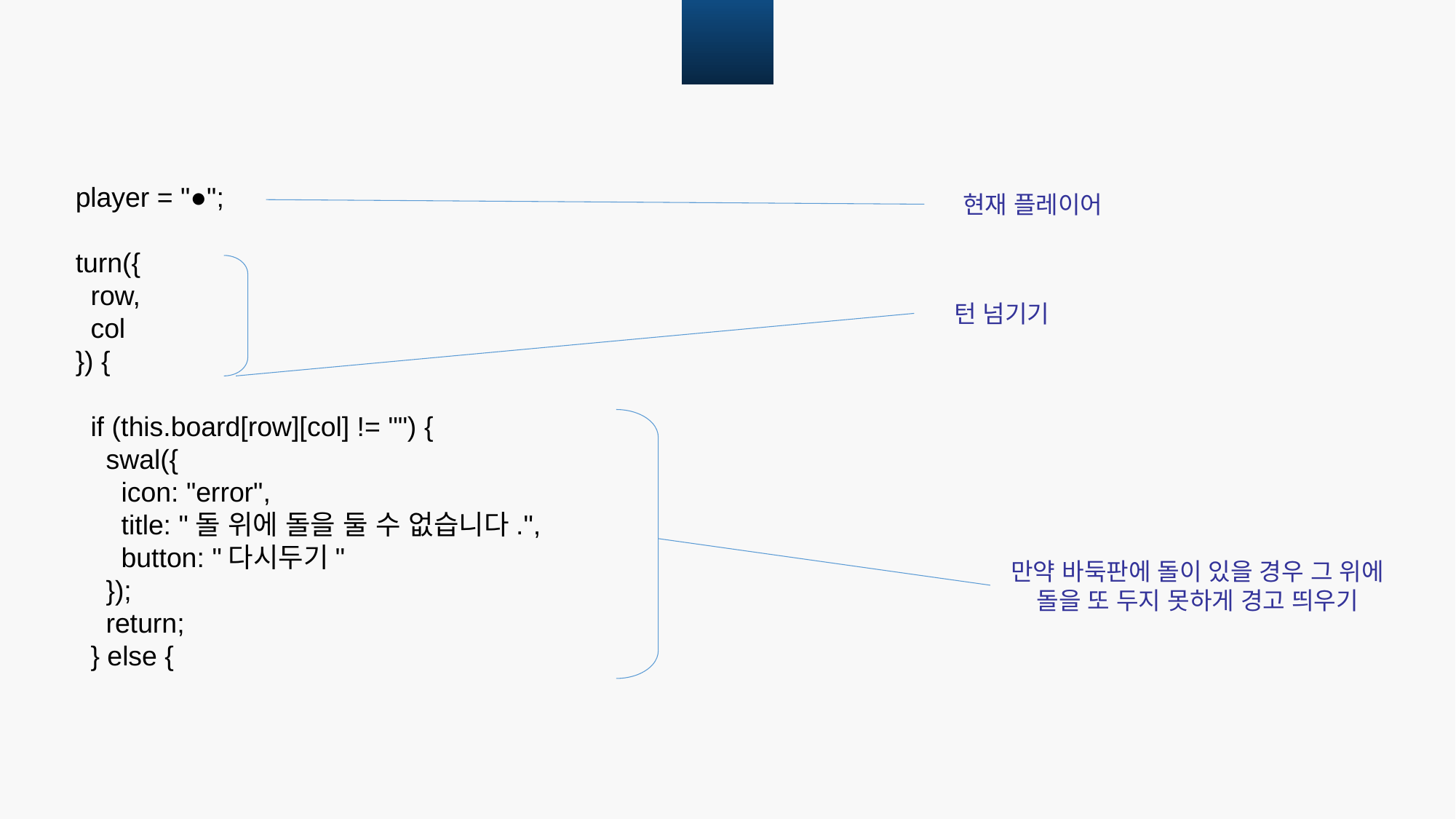

05-2

  player = "●";

  turn({
    row,
    col
  }) {

    if (this.board[row][col] != "") {
      swal({
        icon: "error",
        title: "돌 위에 돌을 둘 수 없습니다.",
        button: "다시두기"
      });
      return;
    } else {
현재 플레이어

턴 넘기기

만약 바둑판에 돌이 있을 경우 그 위에 돌을 또 두지 못하게 경고 띄우기